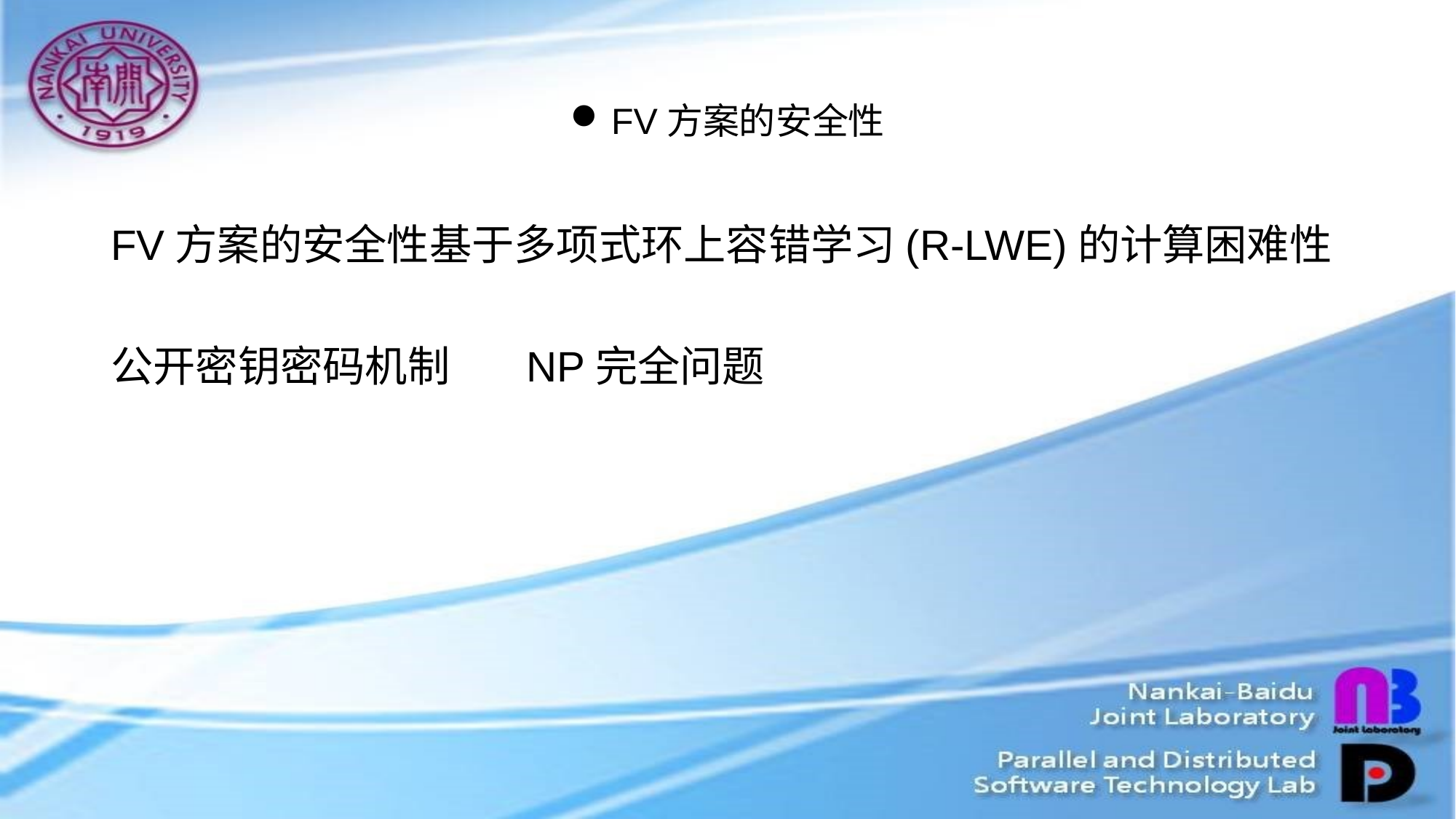

# FV方案的安全性
FV方案的安全性基于多项式环上容错学习(R-LWE)的计算困难性

公开密钥密码机制       NP完全问题